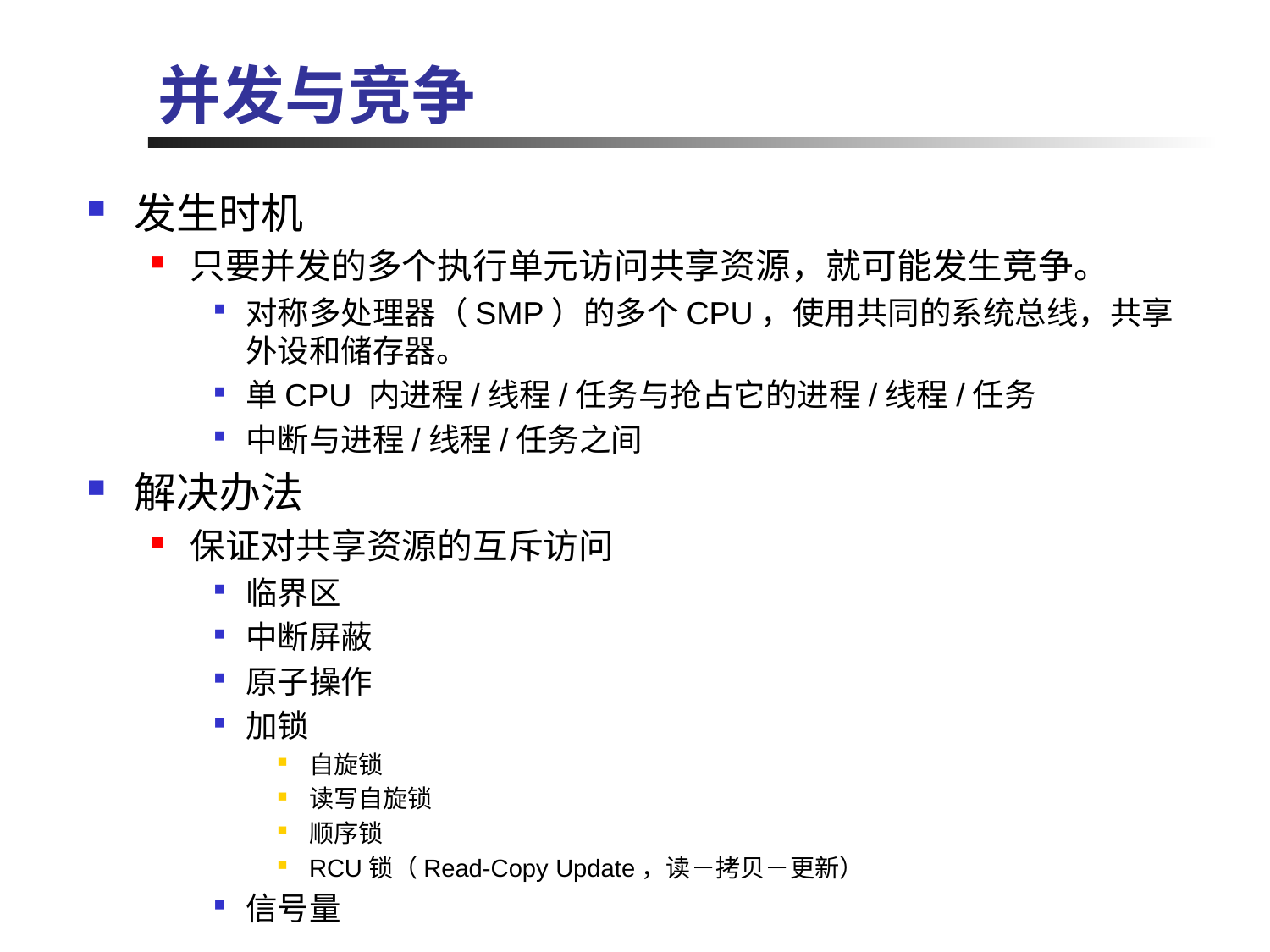

# 并发与竞争
发生时机
只要并发的多个执行单元访问共享资源，就可能发生竞争。
对称多处理器（SMP）的多个CPU，使用共同的系统总线，共享外设和储存器。
单CPU 内进程/线程/任务与抢占它的进程/线程/任务
中断与进程/线程/任务之间
解决办法
保证对共享资源的互斥访问
临界区
中断屏蔽
原子操作
加锁
自旋锁
读写自旋锁
顺序锁
RCU锁（Read-Copy Update，读－拷贝－更新）
信号量